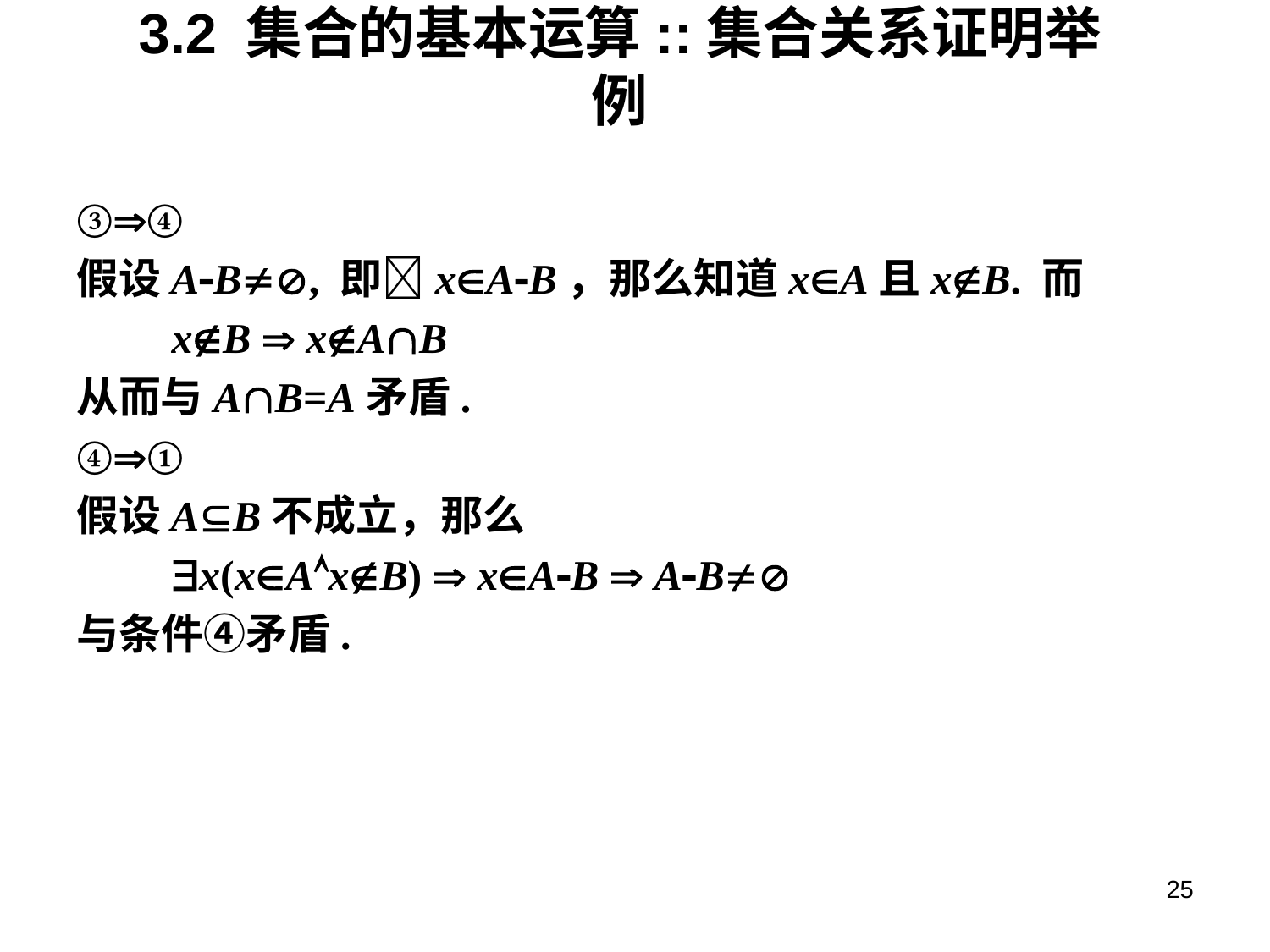

# 3.2 集合的基本运算::集合关系证明举例
③⇒④
假设A−B≠∅, 即∃x∈A−B，那么知道x∈A且x∉B. 而
         x∉B ⇒ x∉A∩B
从而与A∩B=A矛盾.
④⇒①
假设A⊆B不成立，那么
         ∃x(x∈A∧x∉B) ⇒ x∈A−B ⇒ A−B≠∅
与条件④矛盾.
25